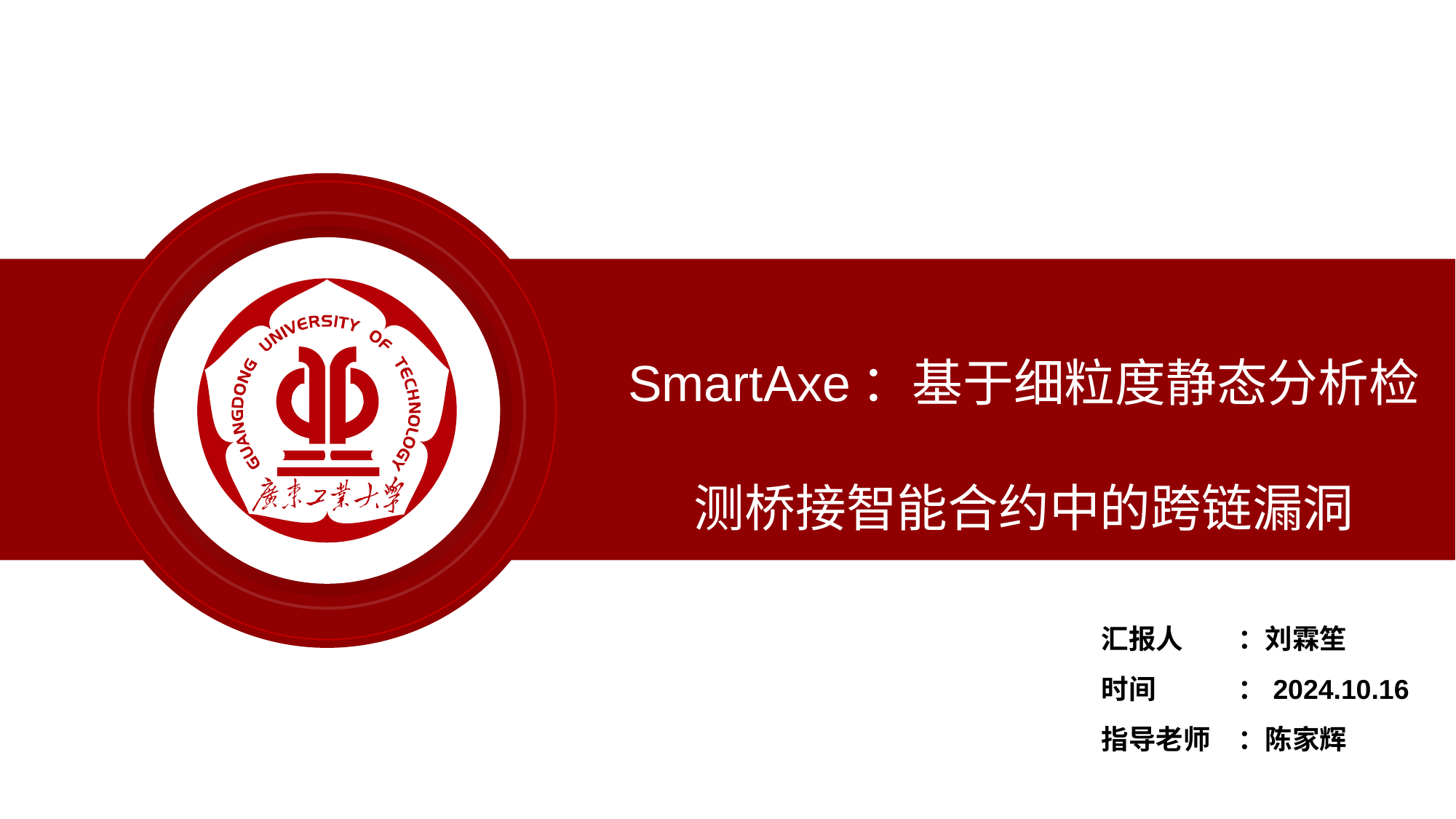

SmartAxe：基于细粒度静态分析检测桥接智能合约中的跨链漏洞
| 汇报人 | ：刘霖笙 |
| --- | --- |
| 时间 | ：2024.10.16 |
| 指导老师 | ：陈家辉 |